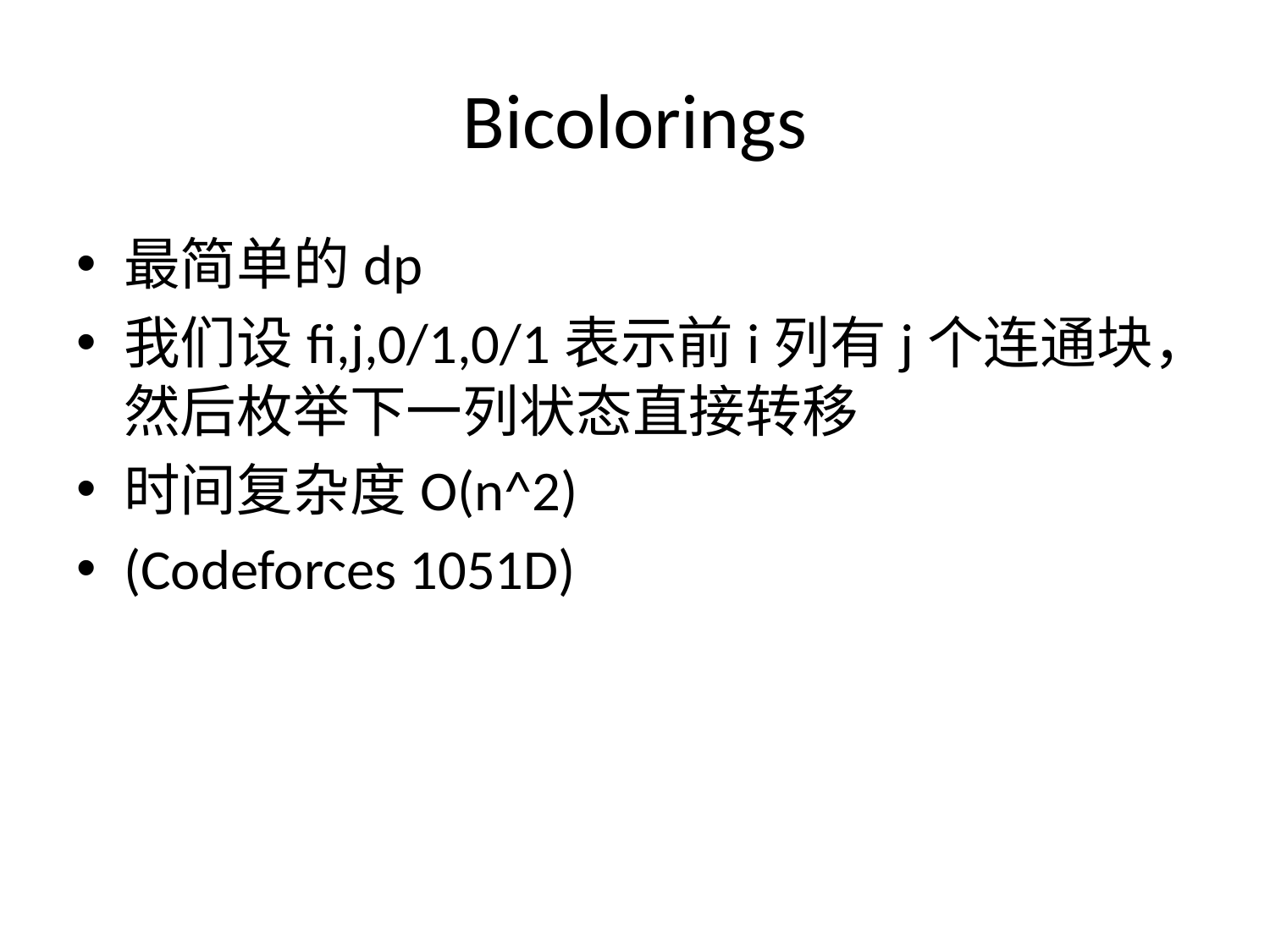

# Bicolorings
最简单的dp
我们设fi,j,0/1,0/1表示前i列有j个连通块，然后枚举下一列状态直接转移
时间复杂度O(n^2)
(Codeforces 1051D)